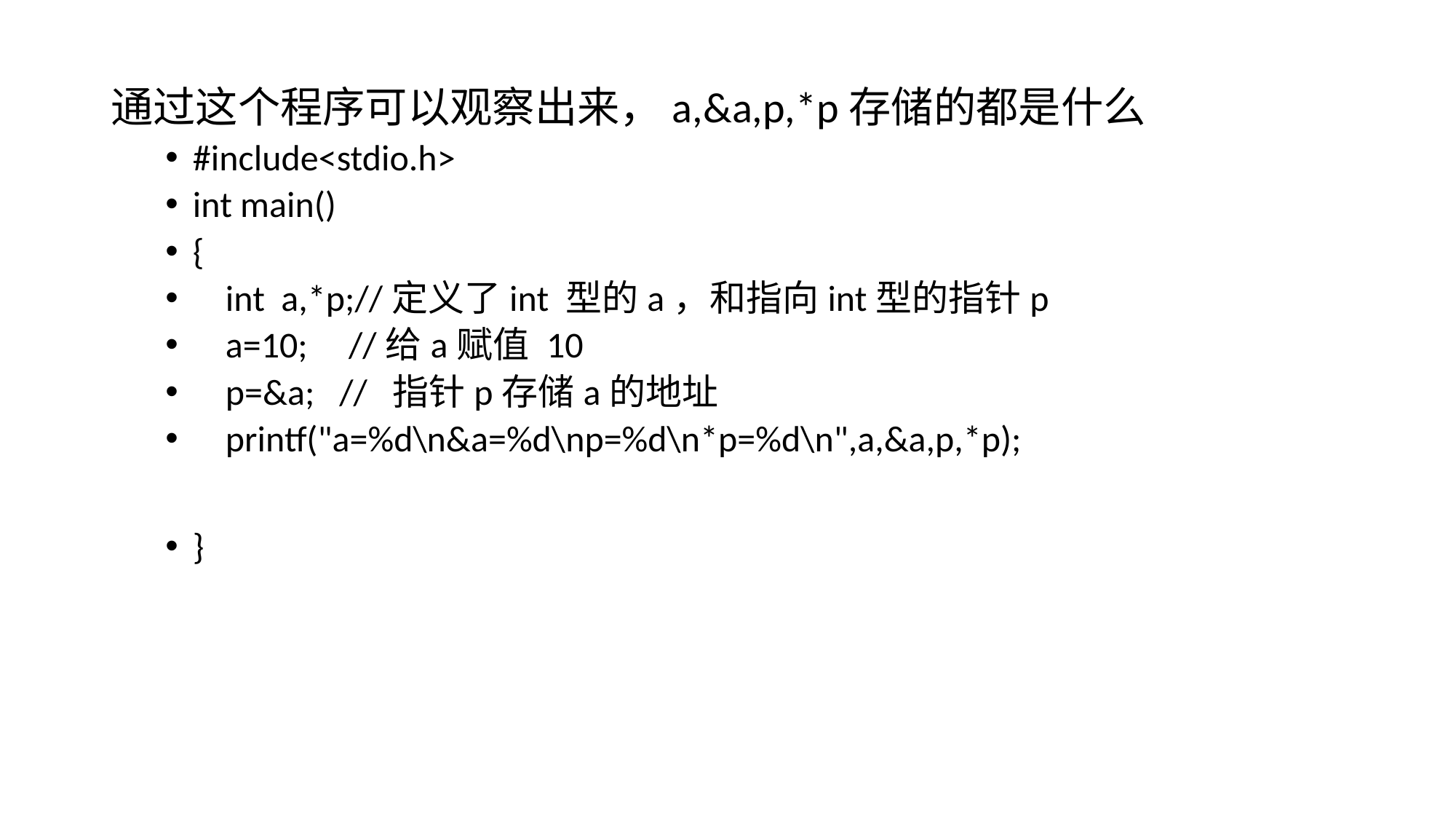

通过这个程序可以观察出来，a,&a,p,*p存储的都是什么
#include<stdio.h>
int main()
{
    int  a,*p;//定义了int 型的a，和指向int型的指针p
    a=10;     //给a赋值 10
    p=&a;   //  指针p存储a的地址
    printf("a=%d\n&a=%d\np=%d\n*p=%d\n",a,&a,p,*p);

}